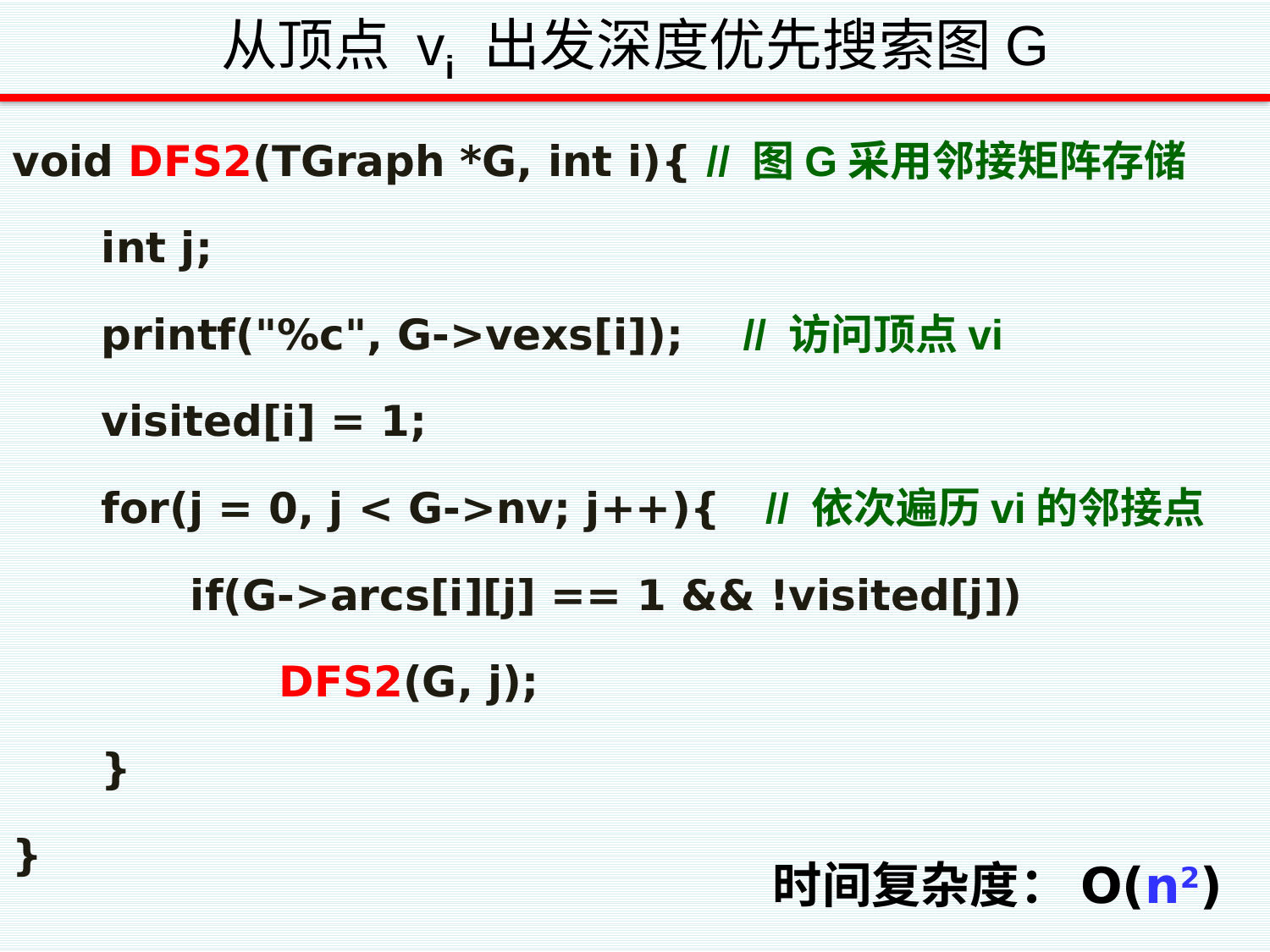

# 从顶点 vi 出发深度优先搜索图G
void DFS2(TGraph *G, int i){ // 图G采用邻接矩阵存储
      int j;
      printf("%c", G->vexs[i]);    // 访问顶点vi
      visited[i] = 1;
      for(j = 0, j < G->nv; j++){   // 依次遍历vi的邻接点
            if(G->arcs[i][j] == 1 && !visited[j])
                  DFS2(G, j);
      }
}
时间复杂度：O(n2)